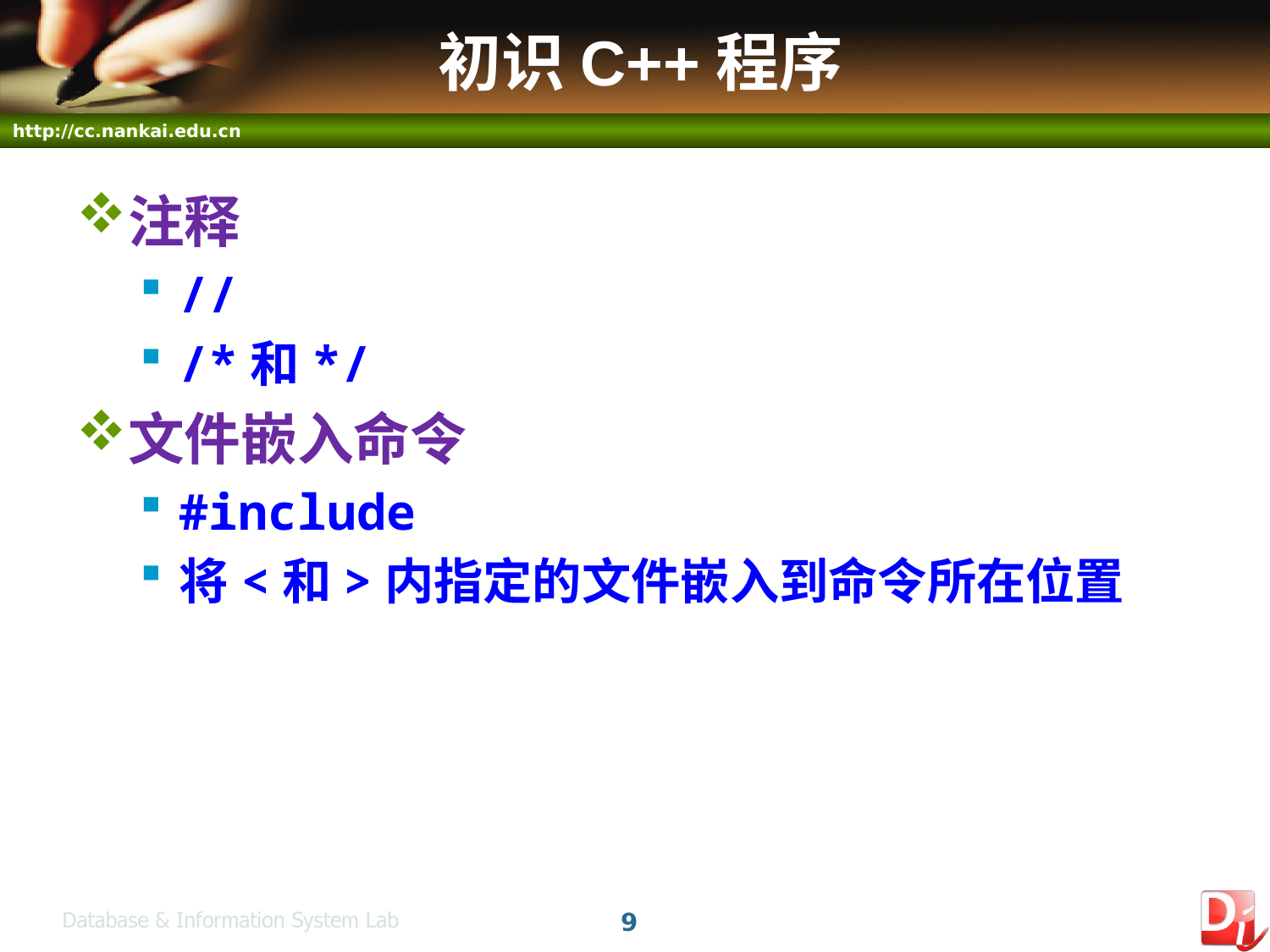

# 初识C++程序
注释
//
/*和*/
文件嵌入命令
#include
将<和>内指定的文件嵌入到命令所在位置
9
Database & Information System Lab